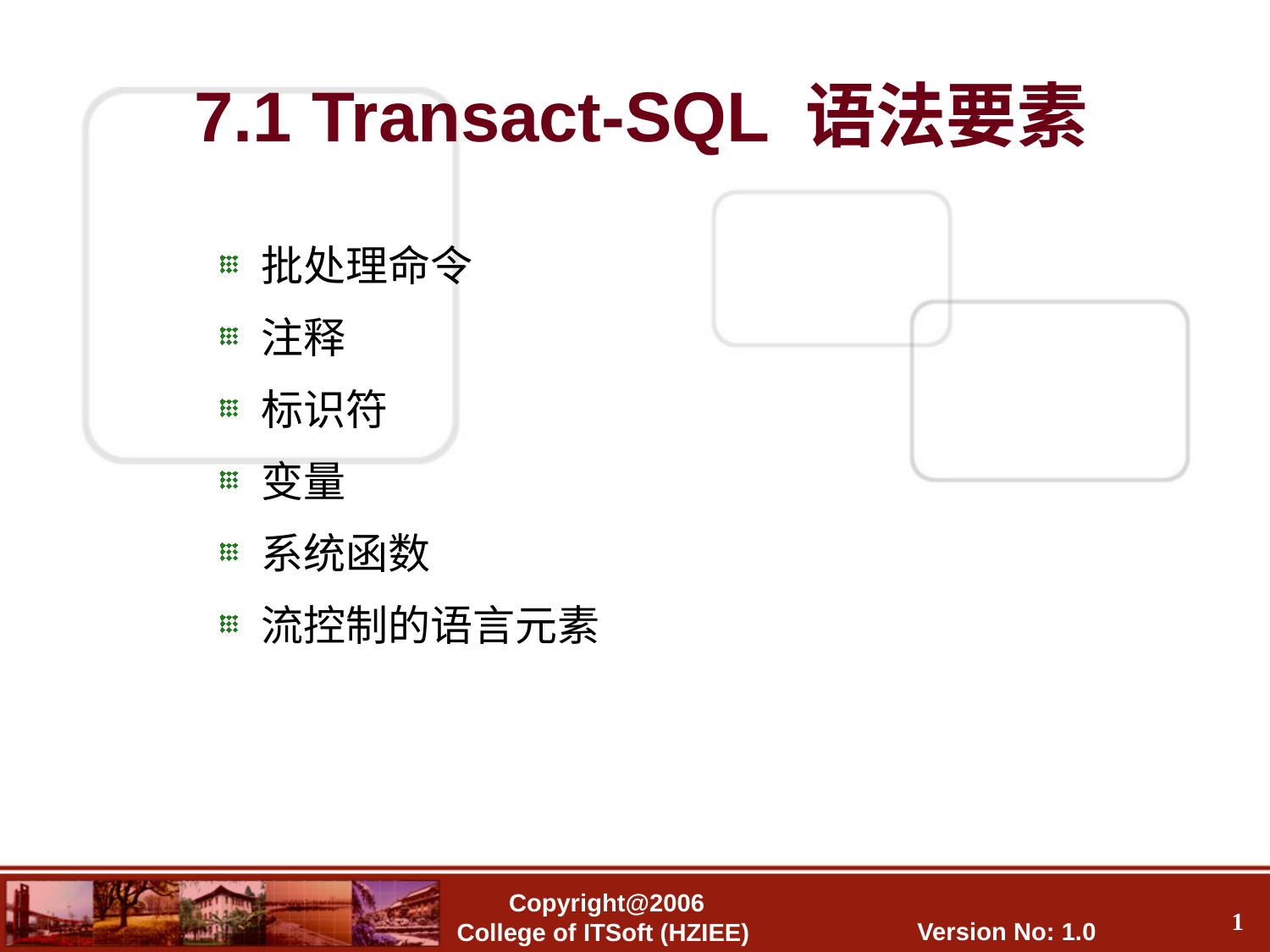

# 7.1 Transact-SQL 语法要素
批处理命令
注释
标识符
变量
系统函数
流控制的语言元素